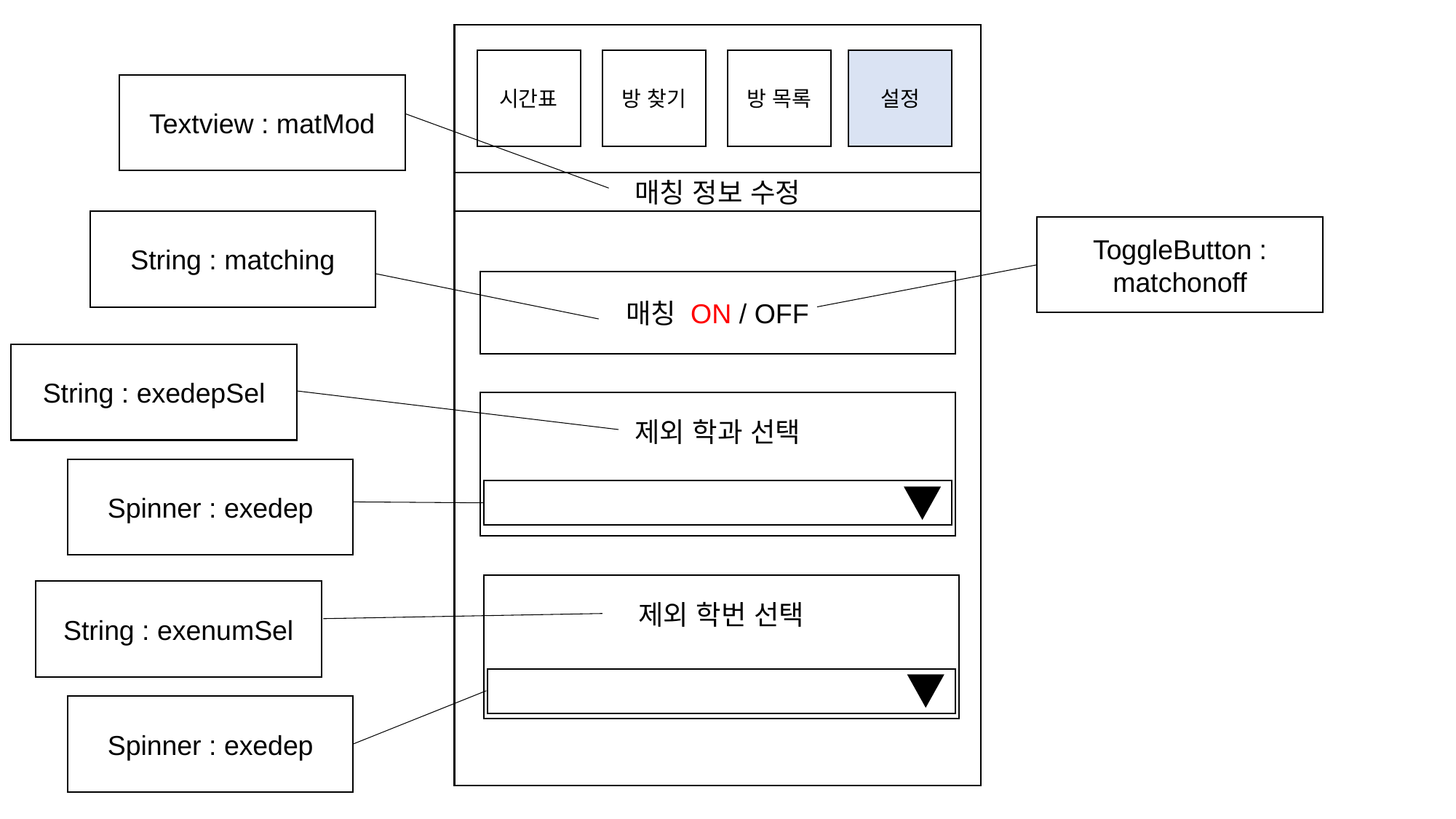

시간표
방 찾기
방 목록
설정
Textview : matMod
매칭 정보 수정
String : matching
ToggleButton : matchonoff
매칭 ON / OFF
String : exedepSel
제외 학과 선택

Spinner : exedep

제외 학번 선택

String : exenumSel

Spinner : exedep